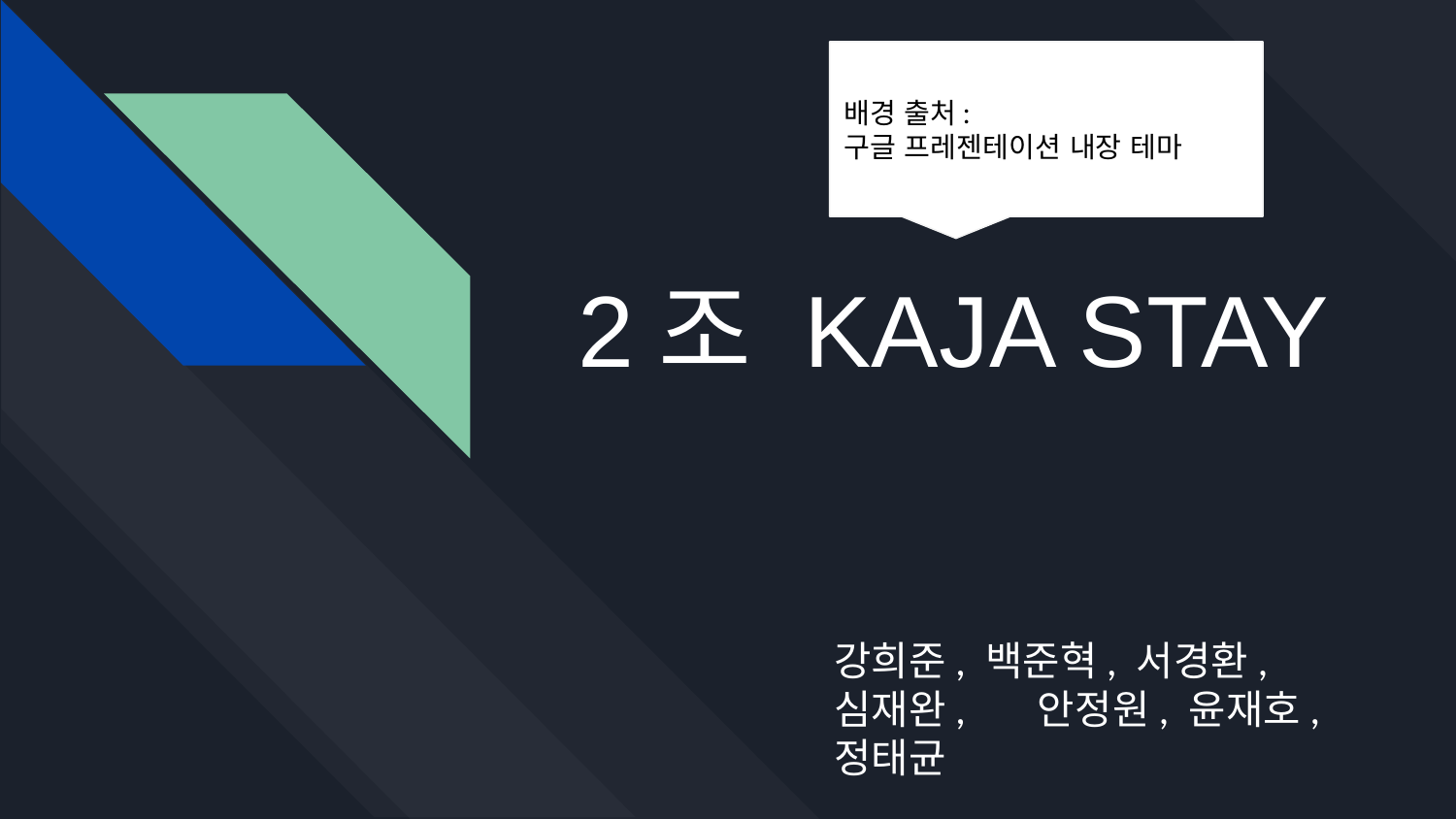

배경 출처:
구글 프레젠테이션 내장 테마
# 2조 KAJA STAY
강희준, 백준혁, 서경환, 심재완,      안정원, 윤재호, 정태균